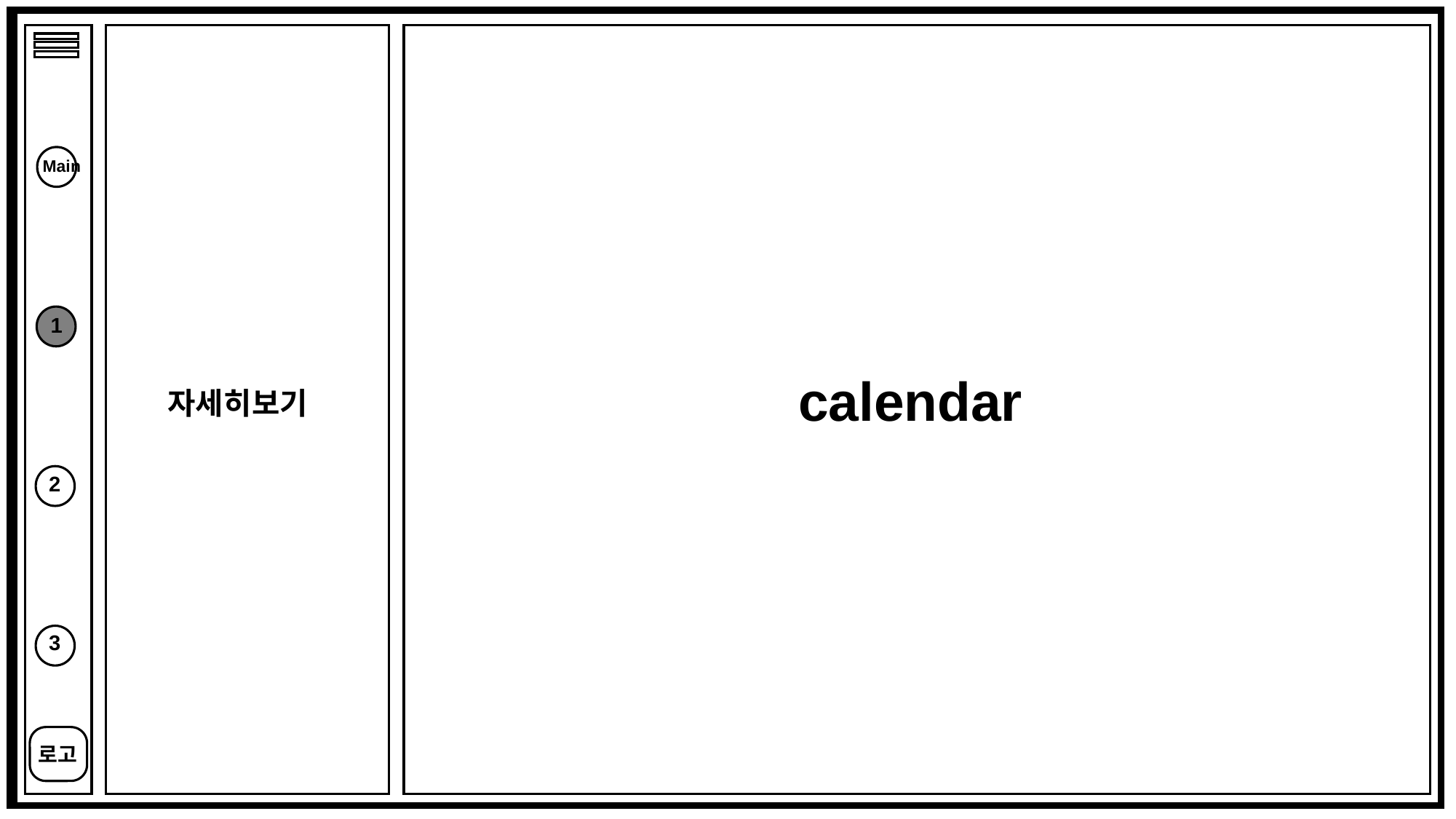

Main
1

calendar
자세히보기
2

3

로고